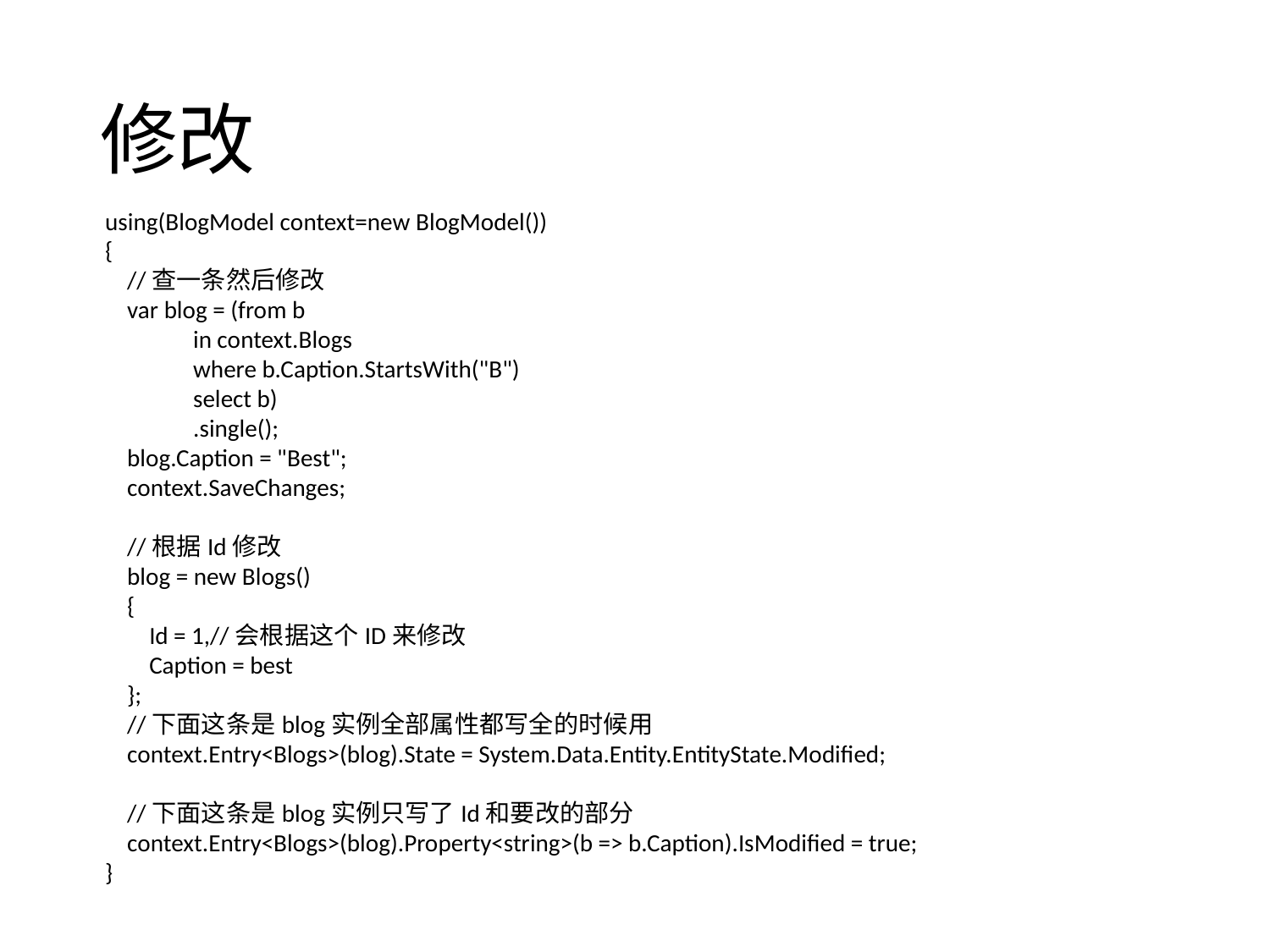

# 修改
using(BlogModel context=new BlogModel())
{
    //查一条然后修改
    var blog = (from b
                in context.Blogs
                where b.Caption.StartsWith("B")
                select b)
                .single();
    blog.Caption = "Best";
    context.SaveChanges;

    //根据Id修改
    blog = new Blogs()
    {
        Id = 1,//会根据这个ID来修改
        Caption = best
    };
    //下面这条是blog实例全部属性都写全的时候用
    context.Entry<Blogs>(blog).State = System.Data.Entity.EntityState.Modified;

    //下面这条是blog实例只写了Id和要改的部分
    context.Entry<Blogs>(blog).Property<string>(b => b.Caption).IsModified = true;
}